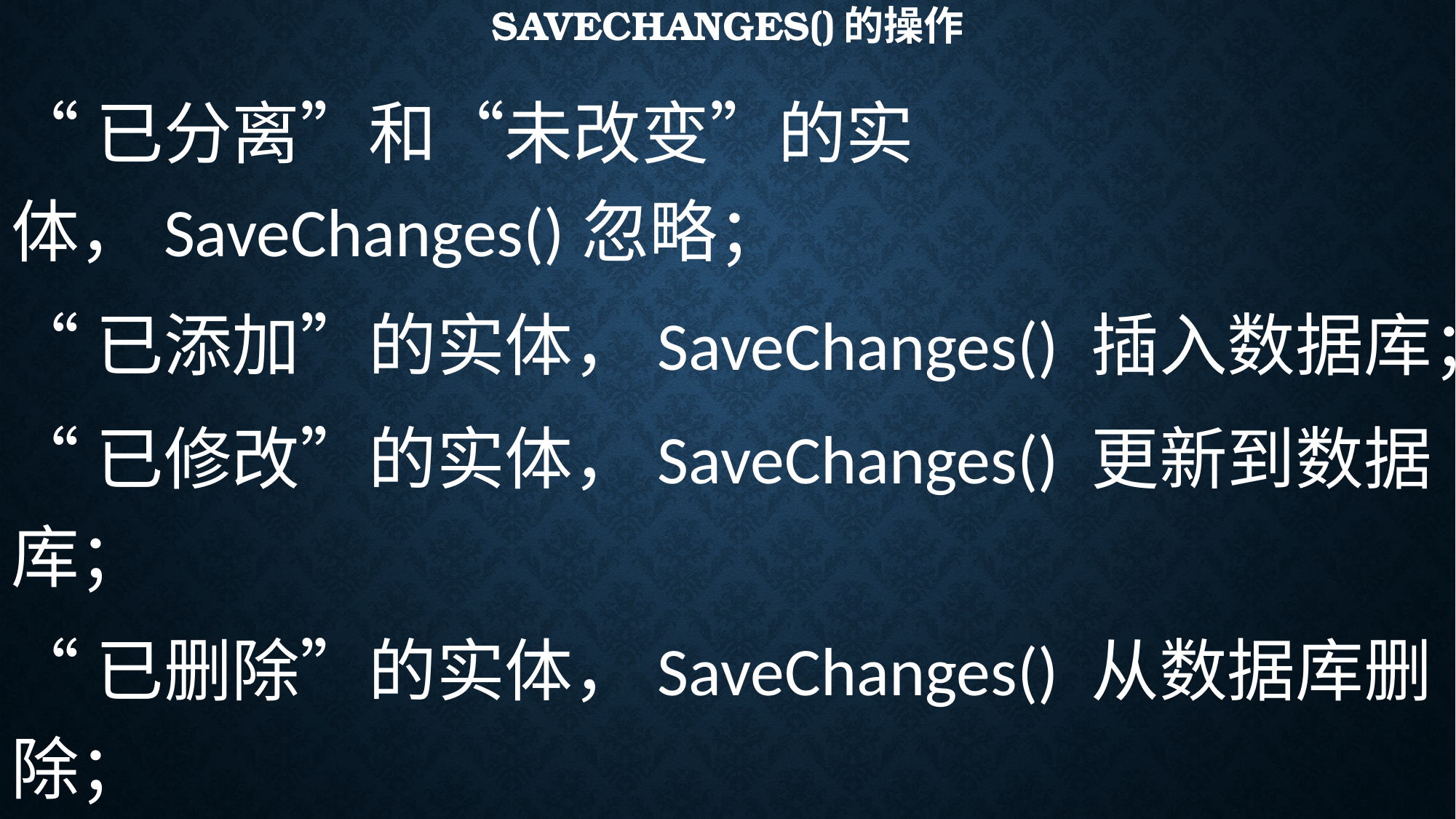

# SaveChanges()的操作
“已分离”和“未改变”的实体，SaveChanges()忽略；
“已添加”的实体，SaveChanges() 插入数据库；
“已修改”的实体，SaveChanges() 更新到数据库；
“已删除”的实体，SaveChanges() 从数据库删除；